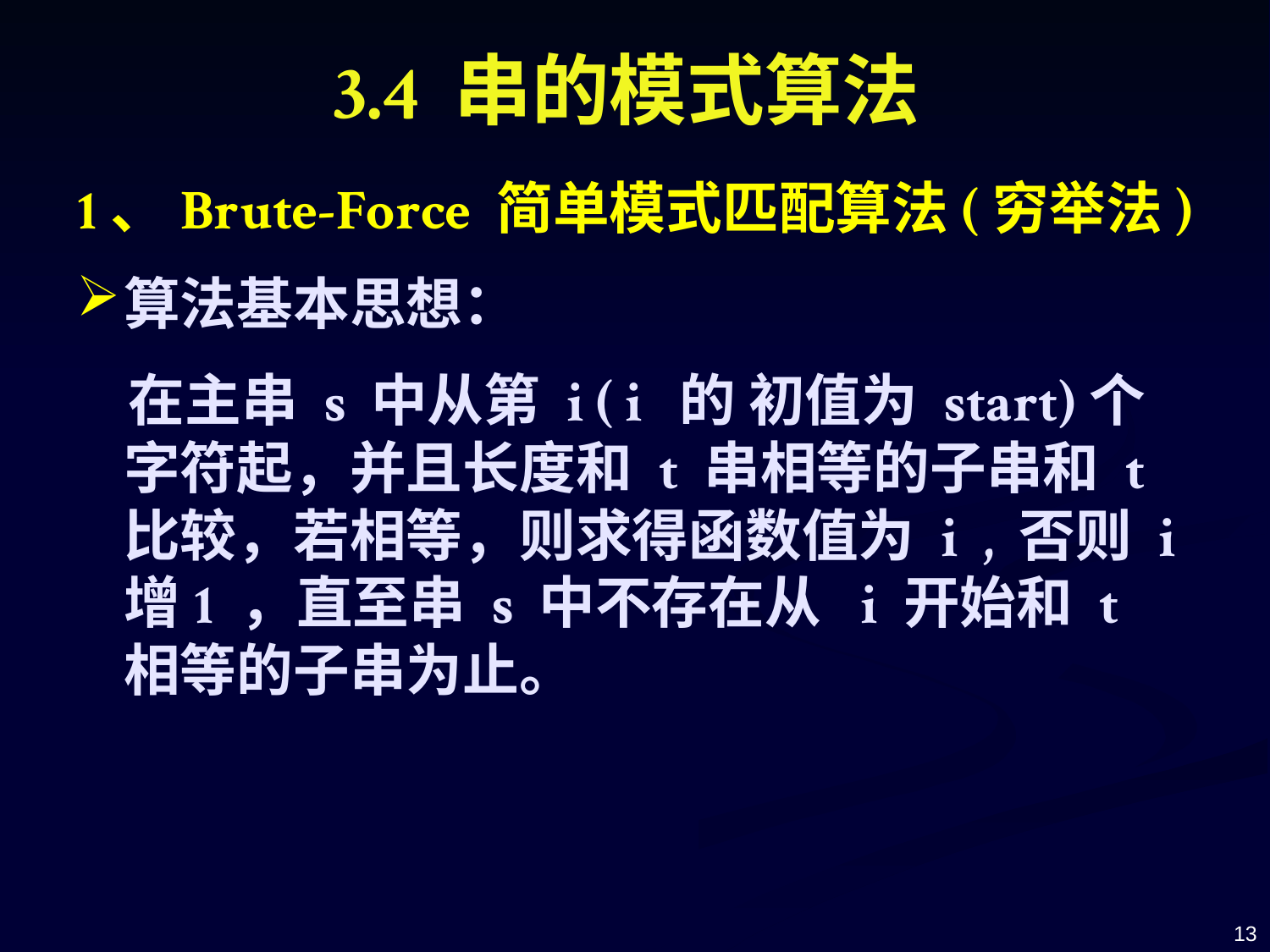

# 3.4 串的模式算法
1、Brute-Force 简单模式匹配算法(穷举法)
算法基本思想：
   在主串 s 中从第 i ( i  的 初值为 start)个字符起，并且长度和 t 串相等的子串和 t  比较，若相等，则求得函数值为 i  , 否则 i  增1 ，直至串 s 中不存在从  i 开始和 t 相等的子串为止。
13